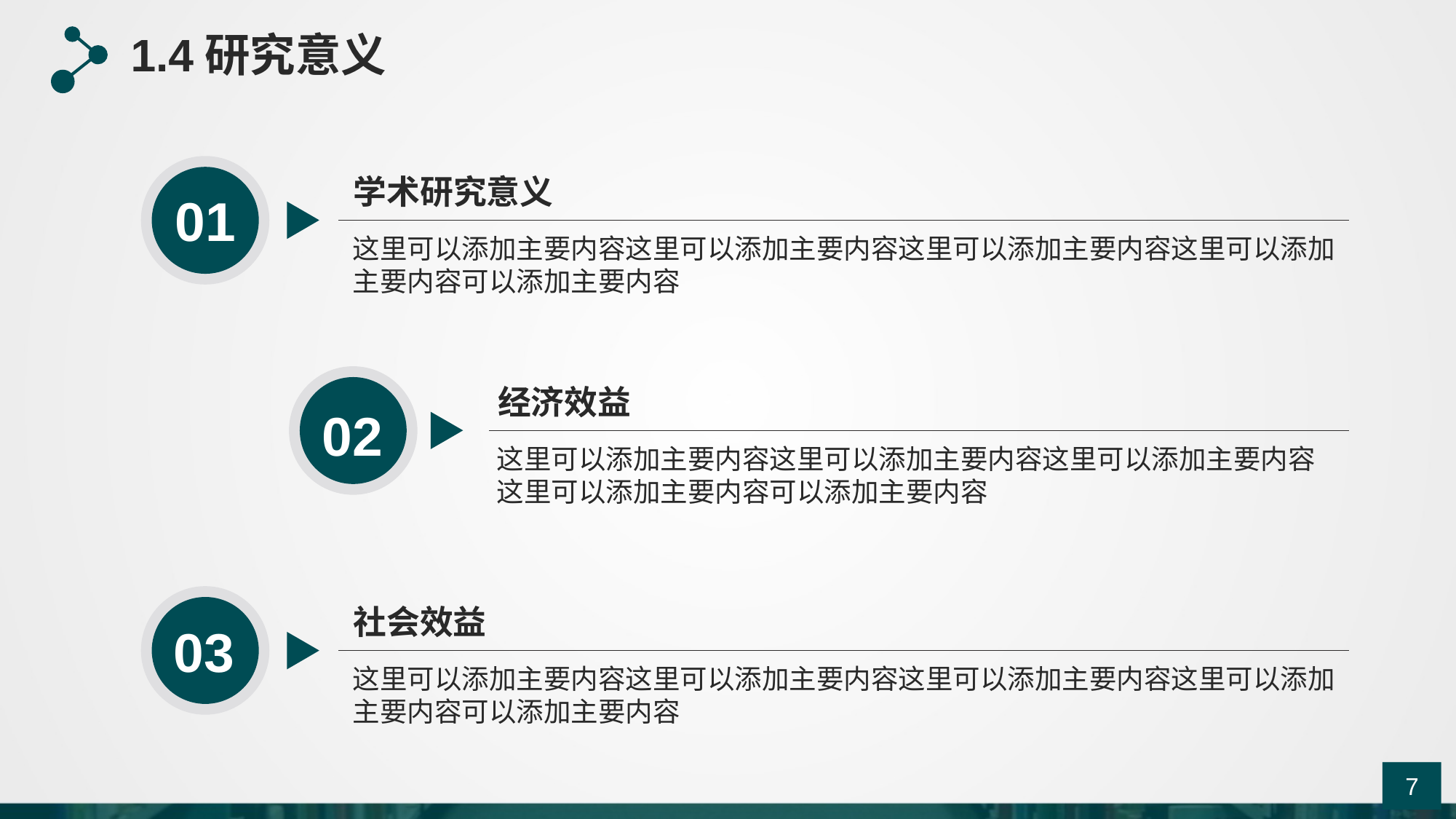

1.4研究意义

学术研究意义

01

这里可以添加主要内容这里可以添加主要内容这里可以添加主要内容这里可以添加主要内容可以添加主要内容

经济效益

02

这里可以添加主要内容这里可以添加主要内容这里可以添加主要内容这里可以添加主要内容可以添加主要内容

社会效益

03

这里可以添加主要内容这里可以添加主要内容这里可以添加主要内容这里可以添加主要内容可以添加主要内容